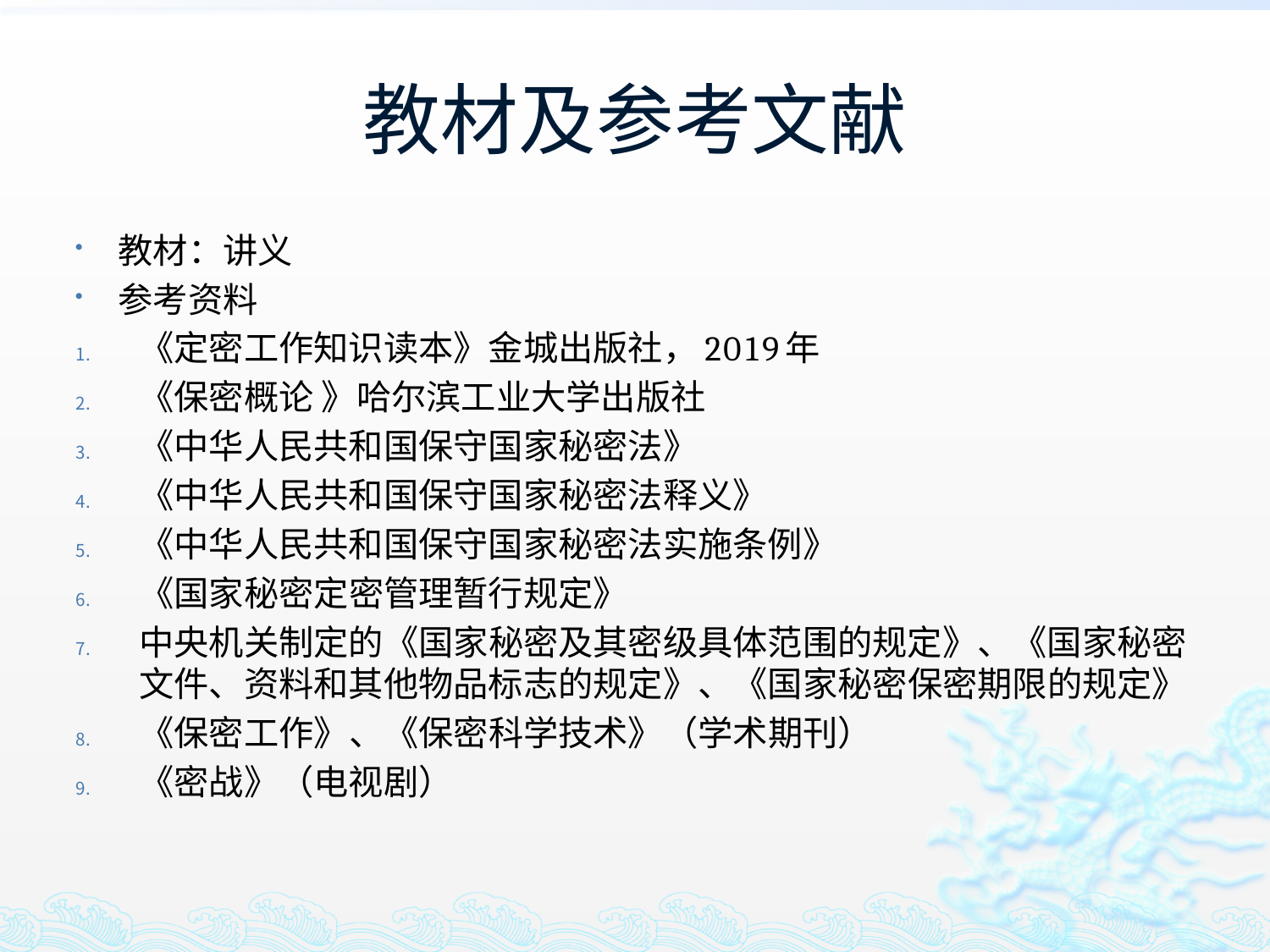

# 教材及参考文献
教材：讲义
参考资料
《定密工作知识读本》金城出版社，2019年
《保密概论 》哈尔滨工业大学出版社
《中华人民共和国保守国家秘密法》
《中华人民共和国保守国家秘密法释义》
《中华人民共和国保守国家秘密法实施条例》
《国家秘密定密管理暂行规定》
中央机关制定的《国家秘密及其密级具体范围的规定》、《国家秘密文件、资料和其他物品标志的规定》、《国家秘密保密期限的规定》
《保密工作》、《保密科学技术》（学术期刊）
《密战》（电视剧）